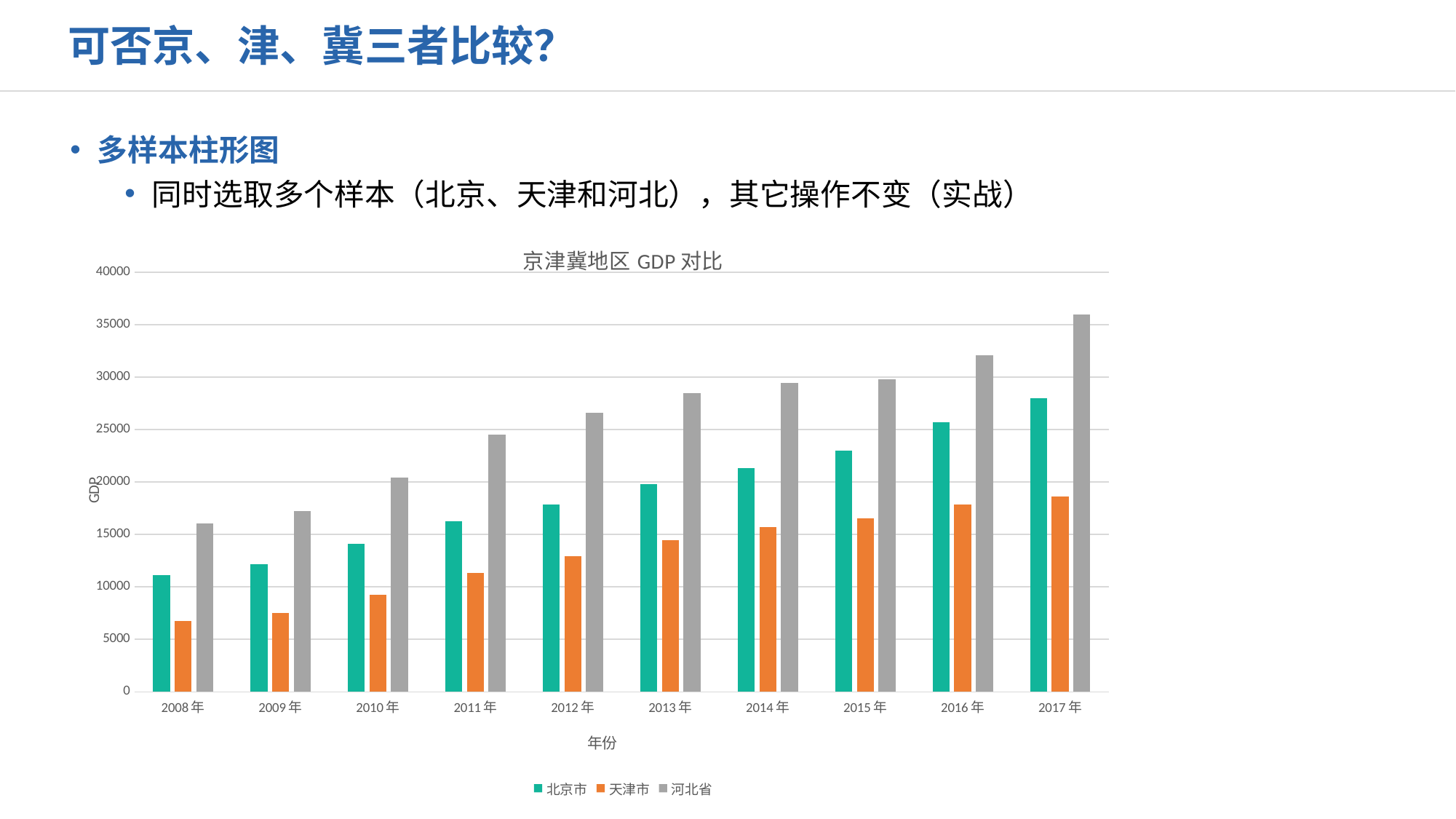

可否京、津、冀三者比较？
多样本柱形图
同时选取多个样本（北京、天津和河北），其它操作不变（实战）

### Chart: 京津冀地区GDP对比

| Category | 北京市 | 天津市 | 河北省 |
|---|---|---|---|
| 2008年 | 11115.0 | 6719.01 | 16011.97 |
| 2009年 | 12153.03 | 7521.85 | 17235.48 |
| 2010年 | 14113.58 | 9224.46 | 20394.26 |
| 2011年 | 16251.93 | 11307.28 | 24515.76 |
| 2012年 | 17879.4 | 12893.88 | 26575.01 |
| 2013年 | 19800.81 | 14442.01 | 28442.95 |
| 2014年 | 21330.83 | 15726.93 | 29421.15 |
| 2015年 | 23014.59 | 16538.19 | 29806.11 |
| 2016年 | 25669.13 | 17885.39 | 32070.45 |
| 2017年 | 28000.35 | 18595.38 | 35964.0 |